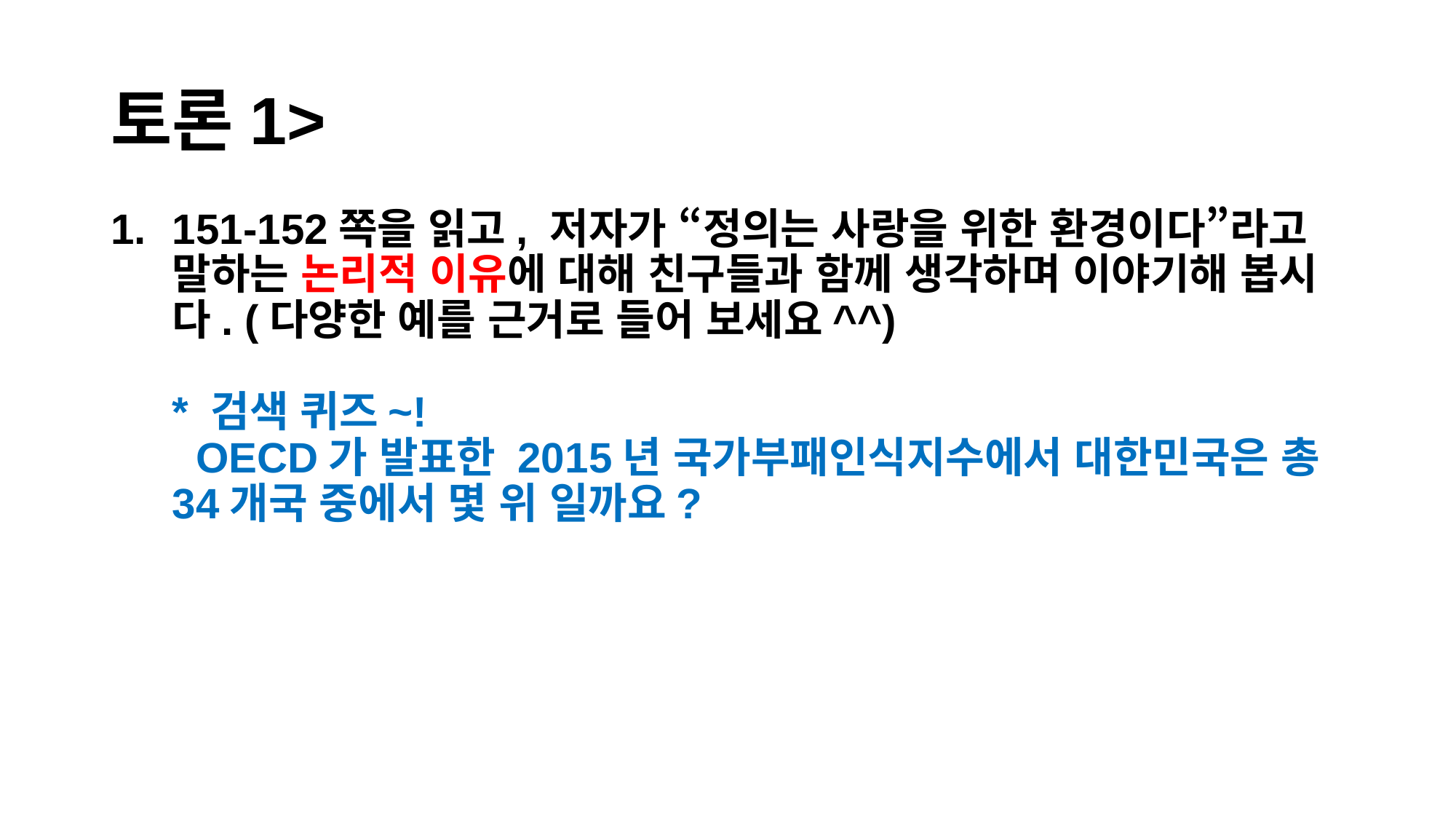

# 토론1>
151-152쪽을 읽고, 저자가 “정의는 사랑을 위한 환경이다”라고 말하는 논리적 이유에 대해 친구들과 함께 생각하며 이야기해 봅시다. (다양한 예를 근거로 들어 보세요^^)
* 검색 퀴즈~!
  OECD가 발표한 2015년 국가부패인식지수에서 대한민국은 총 34개국 중에서 몇 위 일까요?